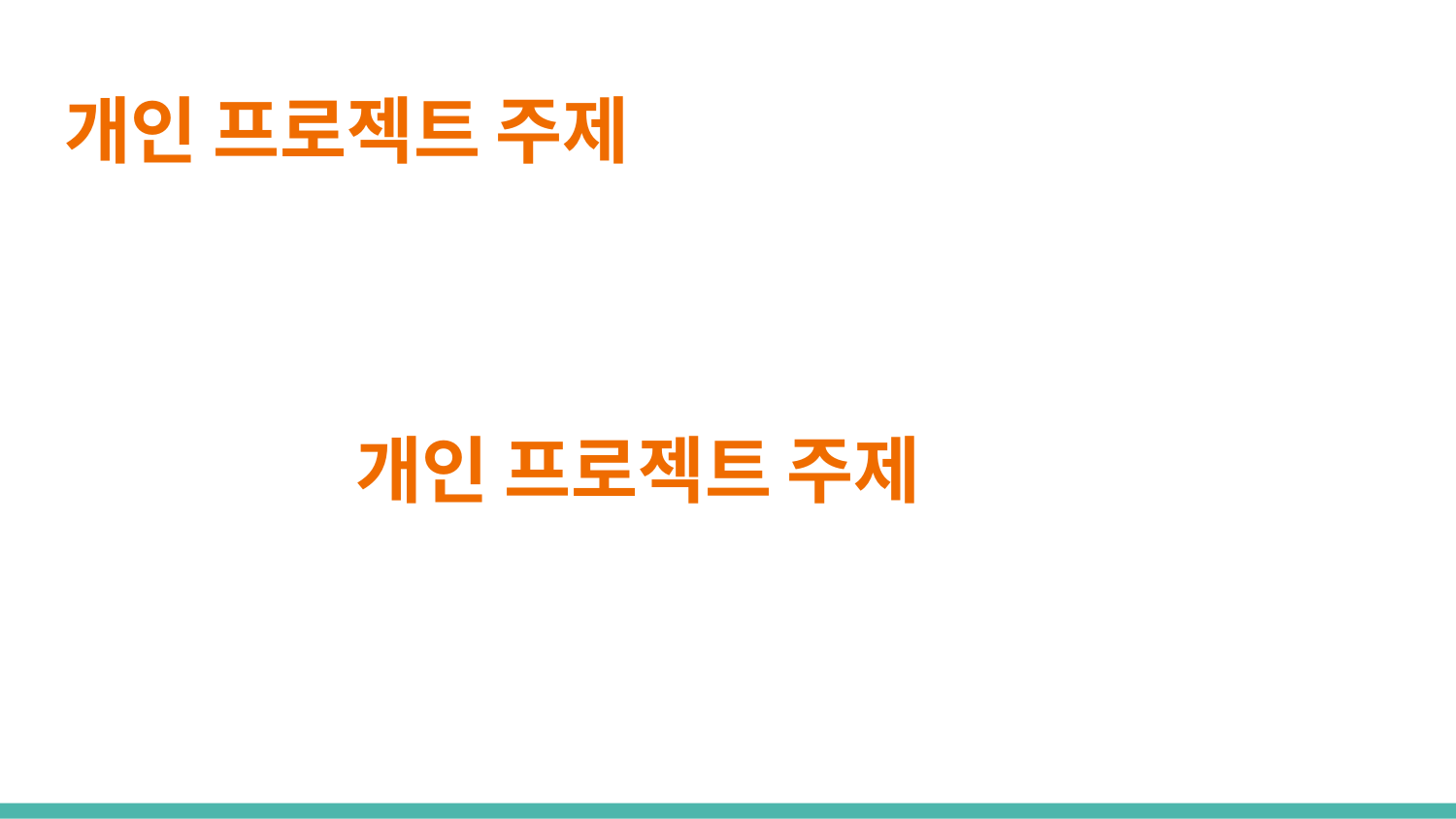

# 개인 프로젝트 주제

개인 프로젝트 주제